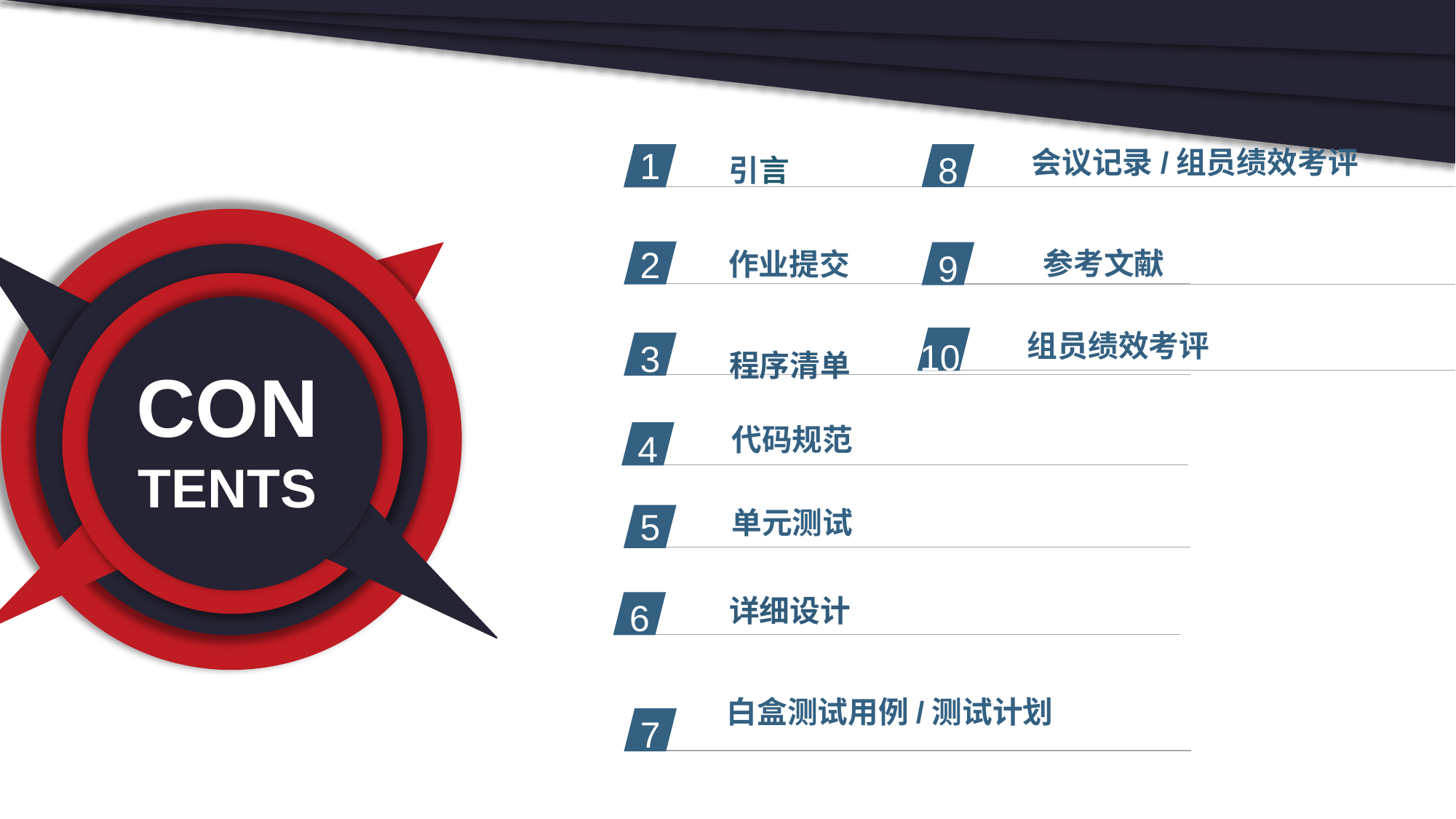

1

会议记录/组员绩效考评
8

引言

C作业NTS
2

参考文献
作业提交
9

组员绩效考评
程序清单

10
3

CON
TENTS

代码规范
4

5

单元测试
详细设计
6

白盒测试用例/测试计划
7